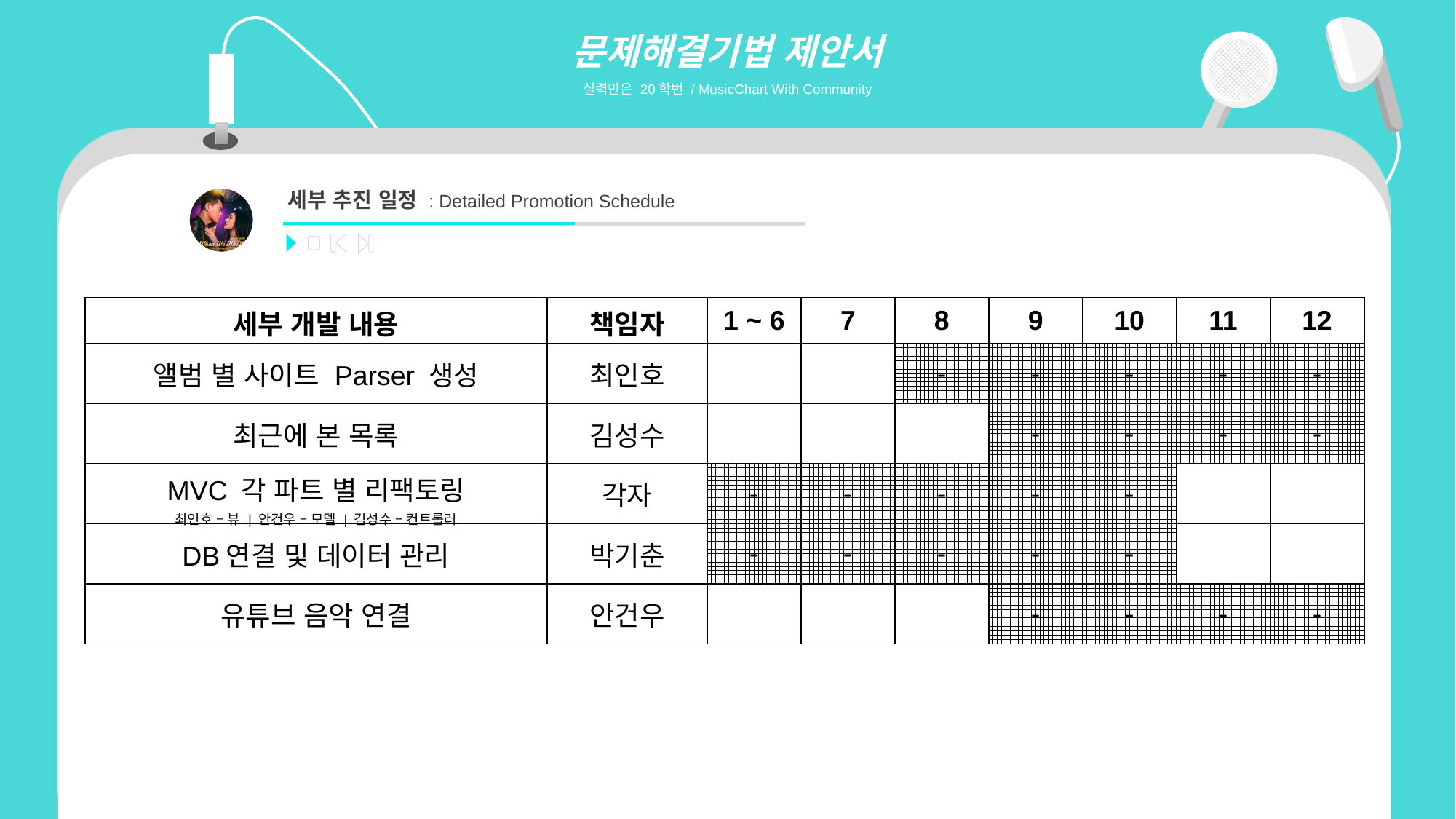

문제해결기법 제안서
실력만은 20학번 / MusicChart With Community

세부 추진 일정 : Detailed Promotion Schedule

| 세부 개발 내용 | 책임자 | 1 ~ 6 | 7 | 8 | 9 | 10 | 11 | 12 |
| --- | --- | --- | --- | --- | --- | --- | --- | --- |
| 앨범 별 사이트 Parser 생성 | 최인호 |  |  | - | - | - | - | - |
| 최근에 본 목록 | 김성수 |  |  |  | - | - | - | - |
| MVC 각 파트 별 리팩토링 최인호 – 뷰 | 안건우 – 모델 | 김성수 – 컨트롤러 | 각자 | - | - | - | - | - |  |  |
| DB연결 및 데이터 관리 | 박기춘 | - | - | - | - | - |  |  |
| 유튜브 음악 연결 | 안건우 |  |  |  | - | - | - | - |